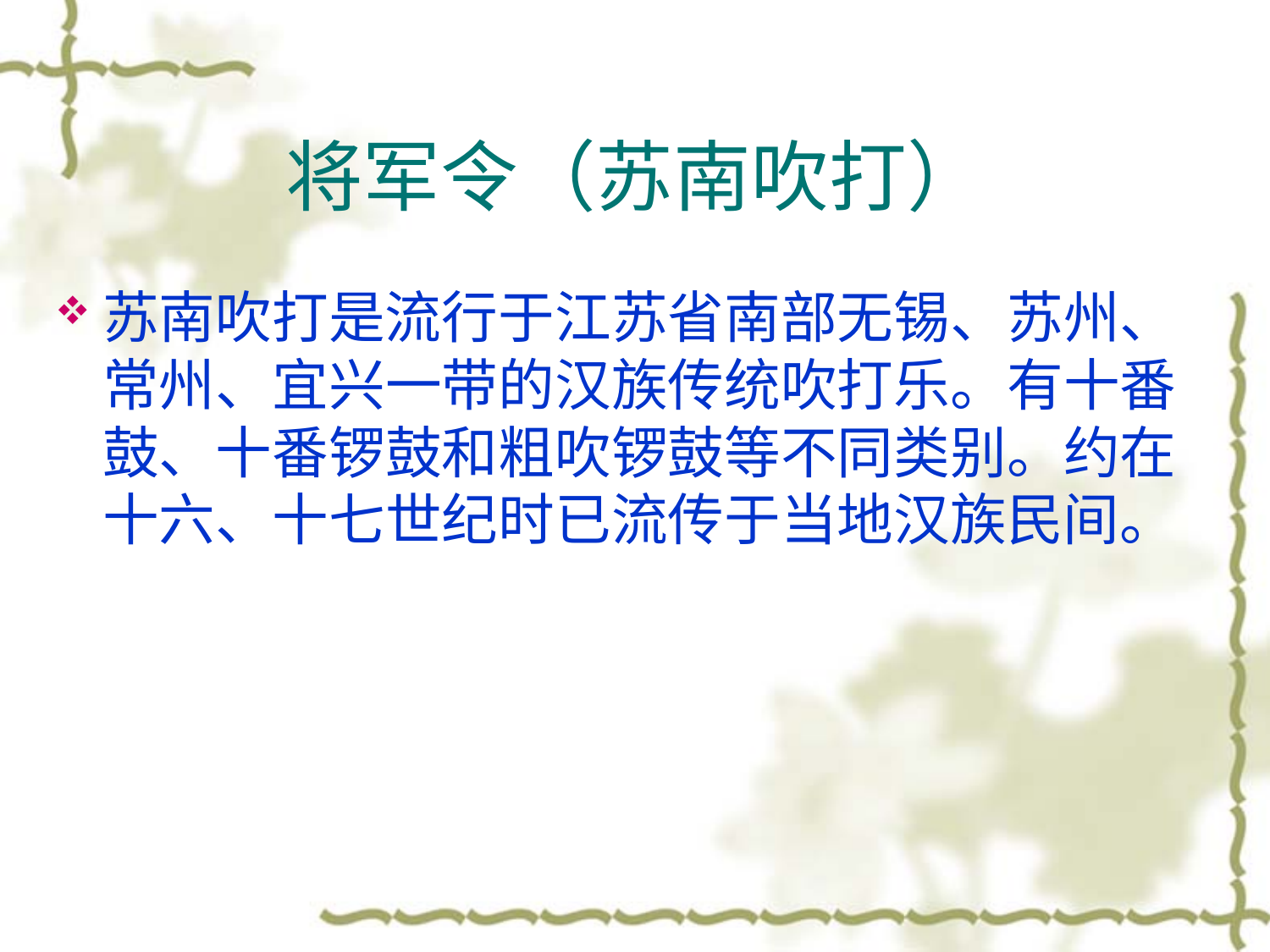

# 将军令（苏南吹打）
苏南吹打是流行于江苏省南部无锡、苏州、常州、宜兴一带的汉族传统吹打乐。有十番鼓、十番锣鼓和粗吹锣鼓等不同类别。约在十六、十七世纪时已流传于当地汉族民间。